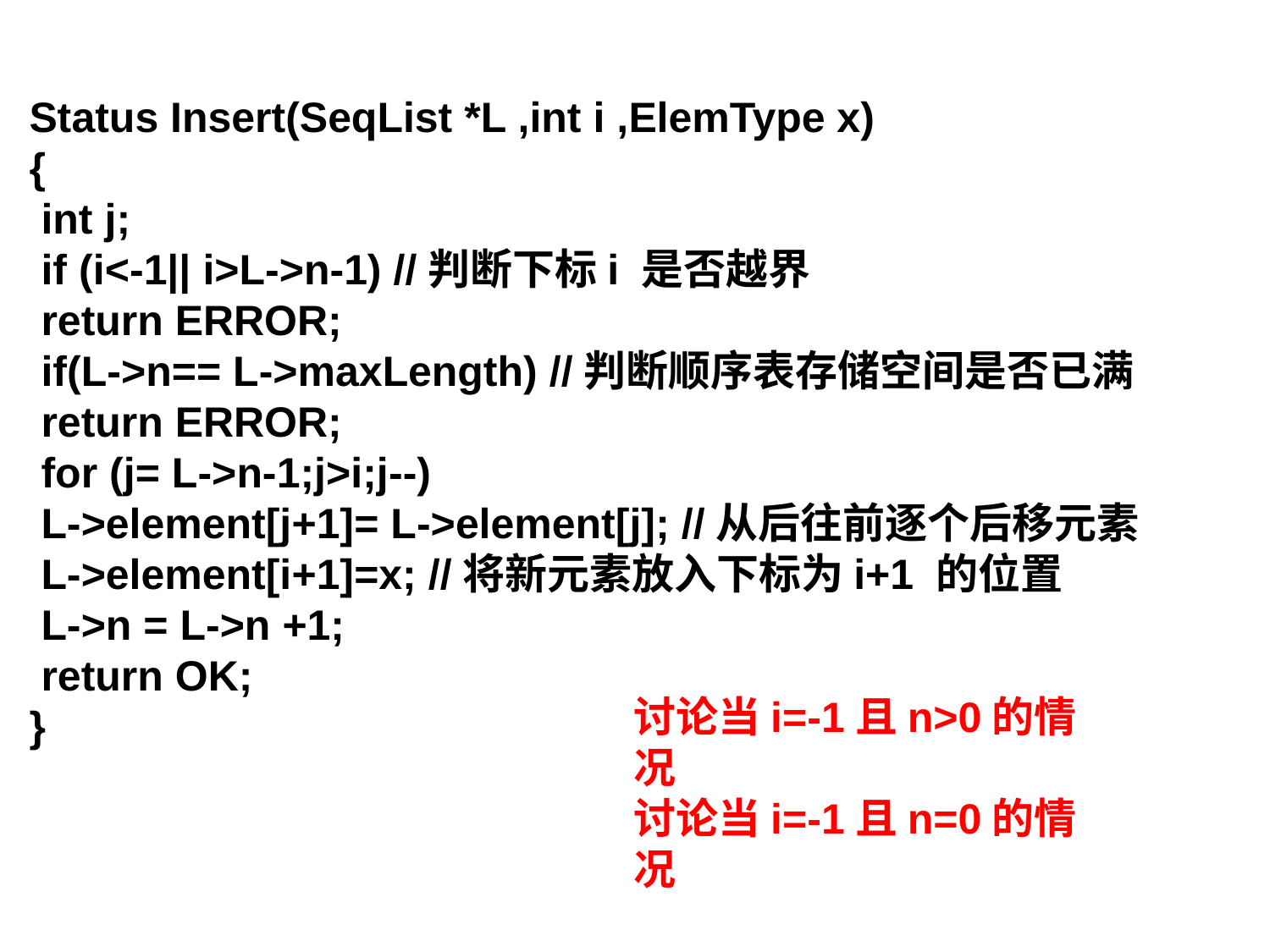

Status Insert(SeqList *L ,int i ,ElemType x)
{
 int j;
 if (i<-1|| i>L->n-1) //判断下标i 是否越界
 return ERROR;
 if(L->n== L->maxLength) //判断顺序表存储空间是否已满
 return ERROR;
 for (j= L->n-1;j>i;j--)
 L->element[j+1]= L->element[j]; //从后往前逐个后移元素
 L->element[i+1]=x; //将新元素放入下标为i+1 的位置
 L->n = L->n +1;
 return OK;
}
讨论当i=-1且n>0的情况
讨论当i=-1且n=0的情况